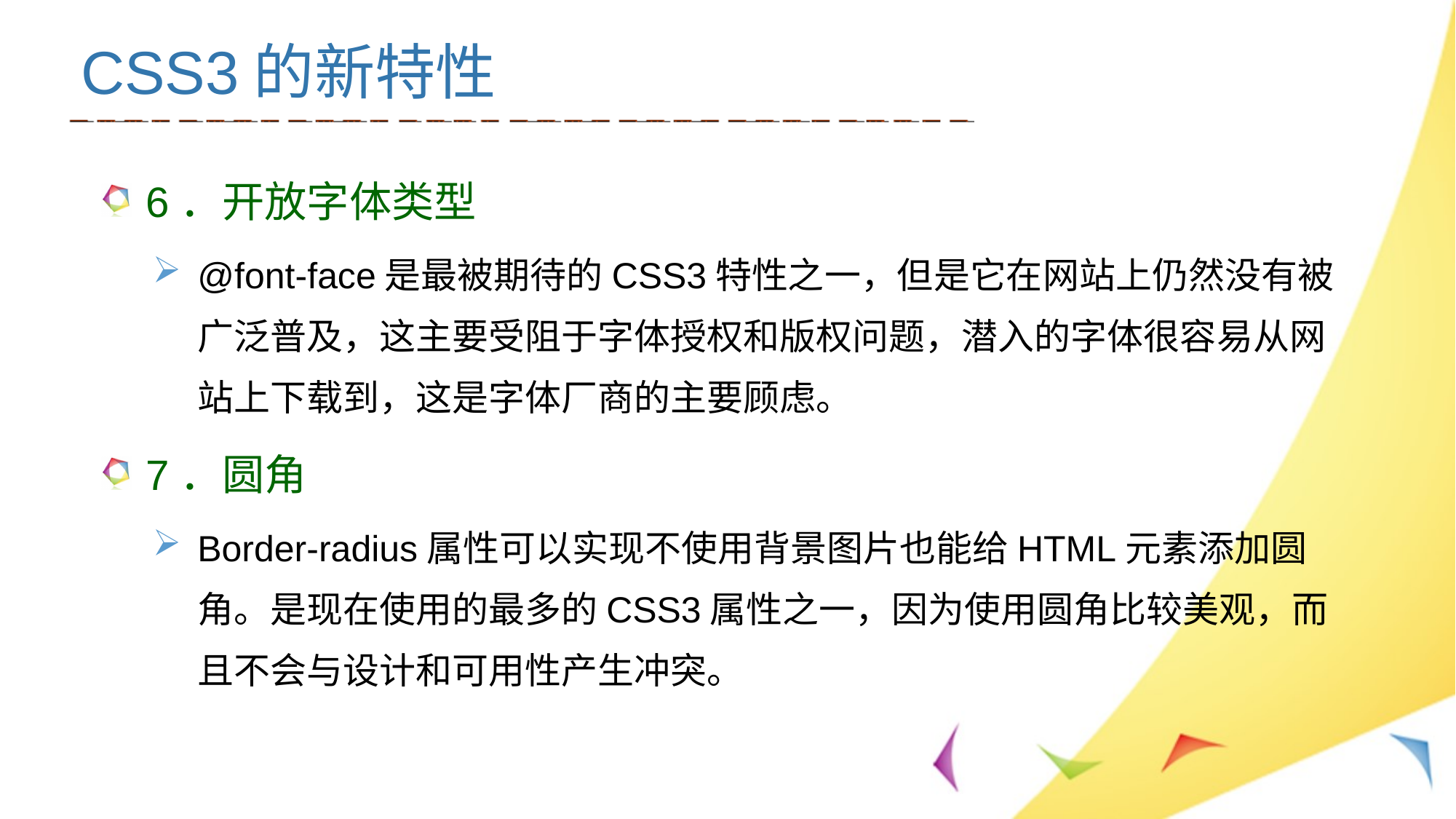

CSS3的新特性
6．开放字体类型
@font-face是最被期待的CSS3特性之一，但是它在网站上仍然没有被广泛普及，这主要受阻于字体授权和版权问题，潜入的字体很容易从网站上下载到，这是字体厂商的主要顾虑。
7．圆角
Border-radius属性可以实现不使用背景图片也能给HTML元素添加圆角。是现在使用的最多的CSS3属性之一，因为使用圆角比较美观，而且不会与设计和可用性产生冲突。